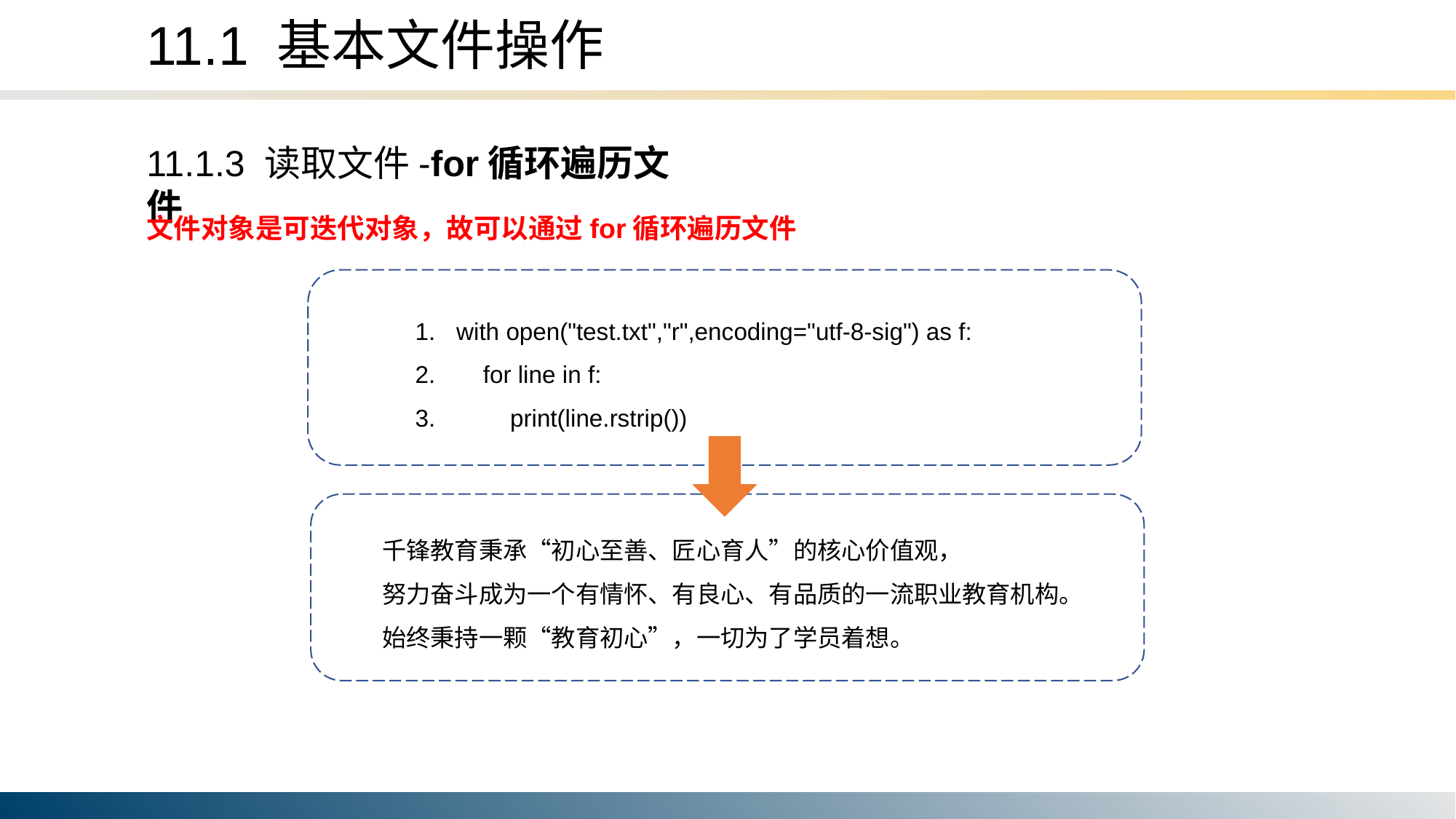

11.1 基本文件操作
11.1.3 读取文件-for循环遍历文件
文件对象是可迭代对象，故可以通过for循环遍历文件

with open("test.txt","r",encoding="utf-8-sig") as f:
    for line in f:
        print(line.rstrip())

千锋教育秉承“初心至善、匠心育人”的核心价值观，
努力奋斗成为一个有情怀、有良心、有品质的一流职业教育机构。
始终秉持一颗“教育初心”，一切为了学员着想。